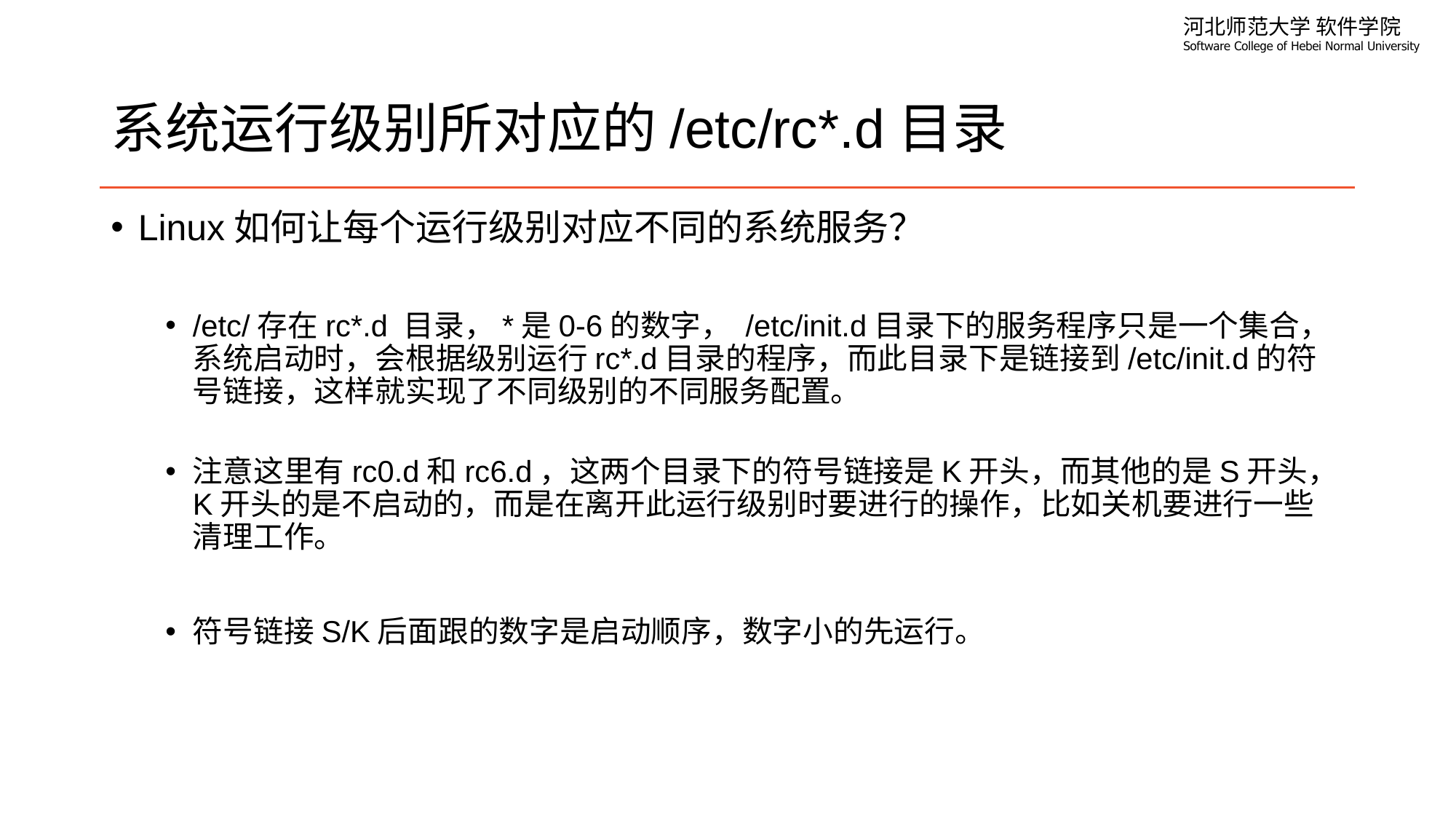

# 系统运行级别所对应的/etc/rc*.d目录
Linux如何让每个运行级别对应不同的系统服务？

/etc/存在rc*.d 目录，*是0-6的数字， /etc/init.d目录下的服务程序只是一个集合，系统启动时，会根据级别运行rc*.d目录的程序，而此目录下是链接到/etc/init.d的符号链接，这样就实现了不同级别的不同服务配置。

注意这里有rc0.d和rc6.d，这两个目录下的符号链接是K开头，而其他的是S开头，K开头的是不启动的，而是在离开此运行级别时要进行的操作，比如关机要进行一些清理工作。

符号链接S/K后面跟的数字是启动顺序，数字小的先运行。